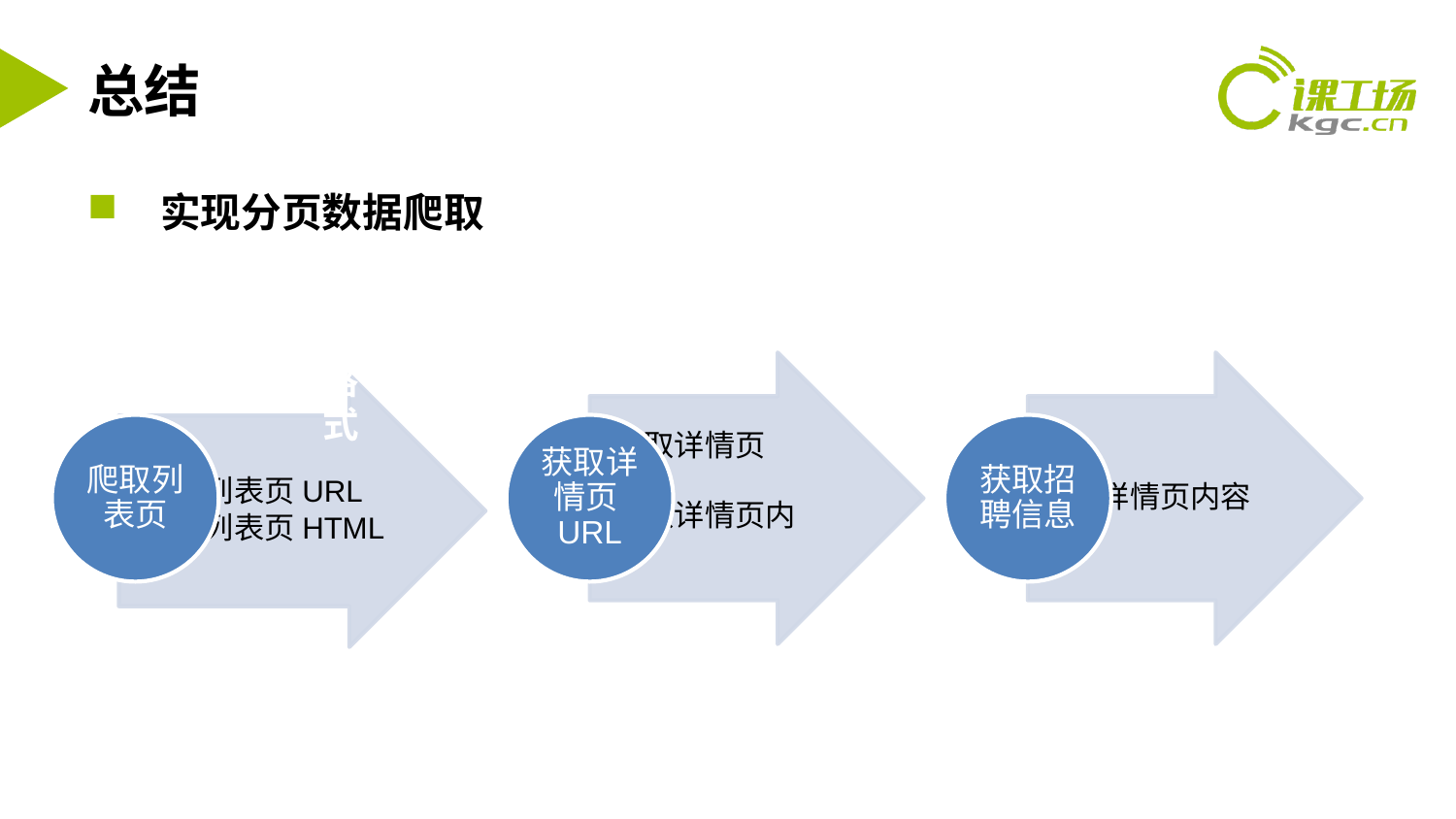

# 总结
实现分页数据爬取

生成列表页URL
获取列表页HTML
爬取列表页
获取详情页URL
获取详情页内容
获取详情页URL
解析详情页内容
获取招聘信息
浏览器
视频格式